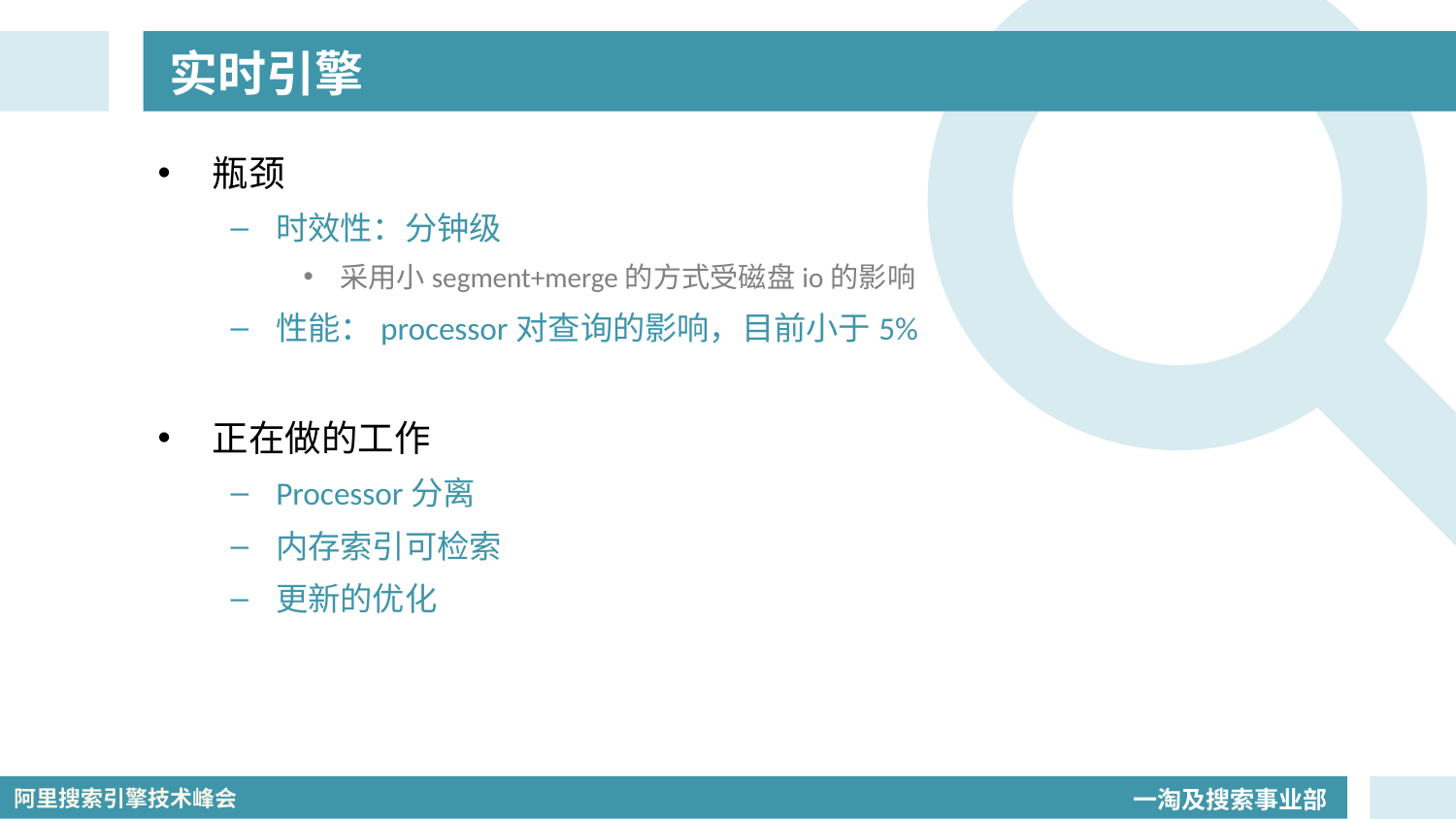

# 实时引擎
瓶颈
时效性：分钟级
采用小segment+merge的方式受磁盘io的影响
性能：processor对查询的影响，目前小于5%

正在做的工作
Processor分离
内存索引可检索
更新的优化